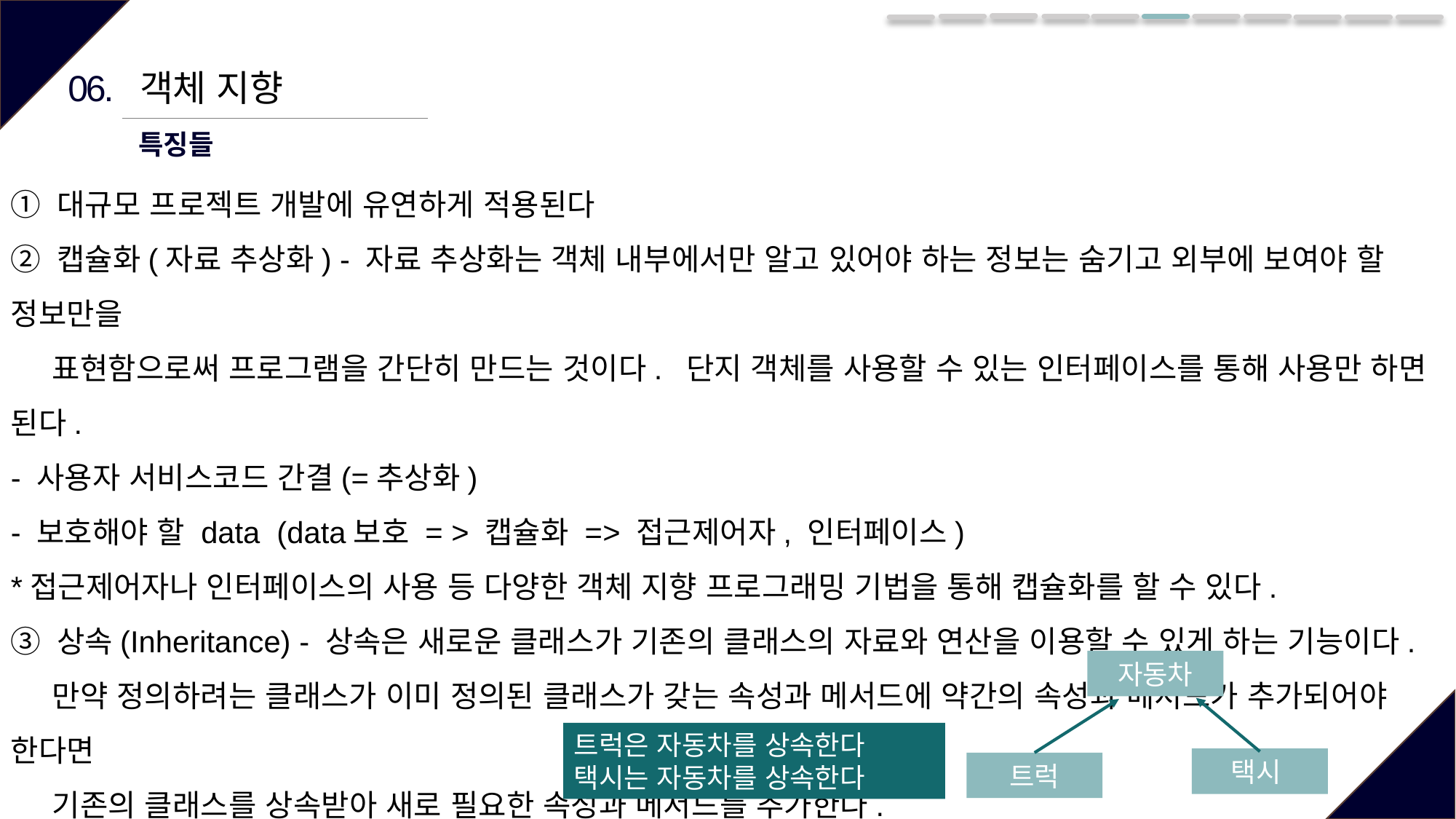

06.
객체 지향
특징들
➀ 대규모 프로젝트 개발에 유연하게 적용된다
➁ 캡슐화(자료 추상화) - 자료 추상화는 객체 내부에서만 알고 있어야 하는 정보는 숨기고 외부에 보여야 할 정보만을
    표현함으로써 프로그램을 간단히 만드는 것이다.  단지 객체를 사용할 수 있는 인터페이스를 통해 사용만 하면 된다.
- 사용자 서비스코드 간결(=추상화)
- 보호해야 할 data  (data보호 = > 캡슐화 => 접근제어자, 인터페이스)
*접근제어자나 인터페이스의 사용 등 다양한 객체 지향 프로그래밍 기법을 통해 캡슐화를 할 수 있다.
➂ 상속(Inheritance) - 상속은 새로운 클래스가 기존의 클래스의 자료와 연산을 이용할 수 있게 하는 기능이다.
    만약 정의하려는 클래스가 이미 정의된 클래스가 갖는 속성과 메서드에 약간의 속성과 메서드가 추가되어야 한다면
    기존의 클래스를 상속받아 새로 필요한 속성과 메서드를 추가한다.
예) B extends A = B는 A를 상속한다. ~~~A에 있는 속성 B에서 사용가능하다 (is a)
자동차
트럭은 자동차를 상속한다
택시는 자동차를 상속한다
택시
트럭